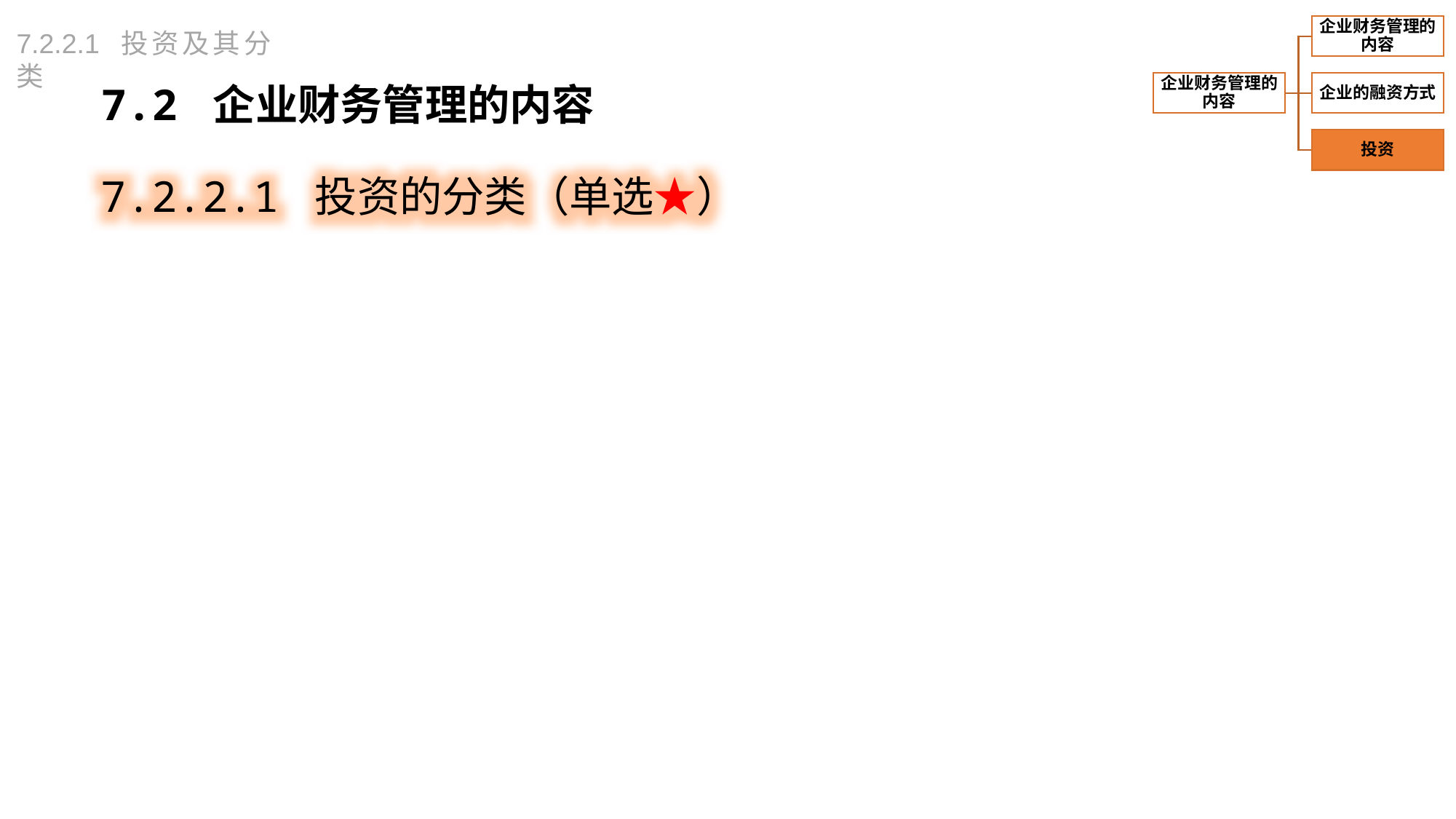

企业财务管理的内容
企业财务管理的内容
企业的融资方式
投资
7.2.2.1 投资及其分类
7.2 企业财务管理的内容
7.2.2.1 投资的分类（单选★）